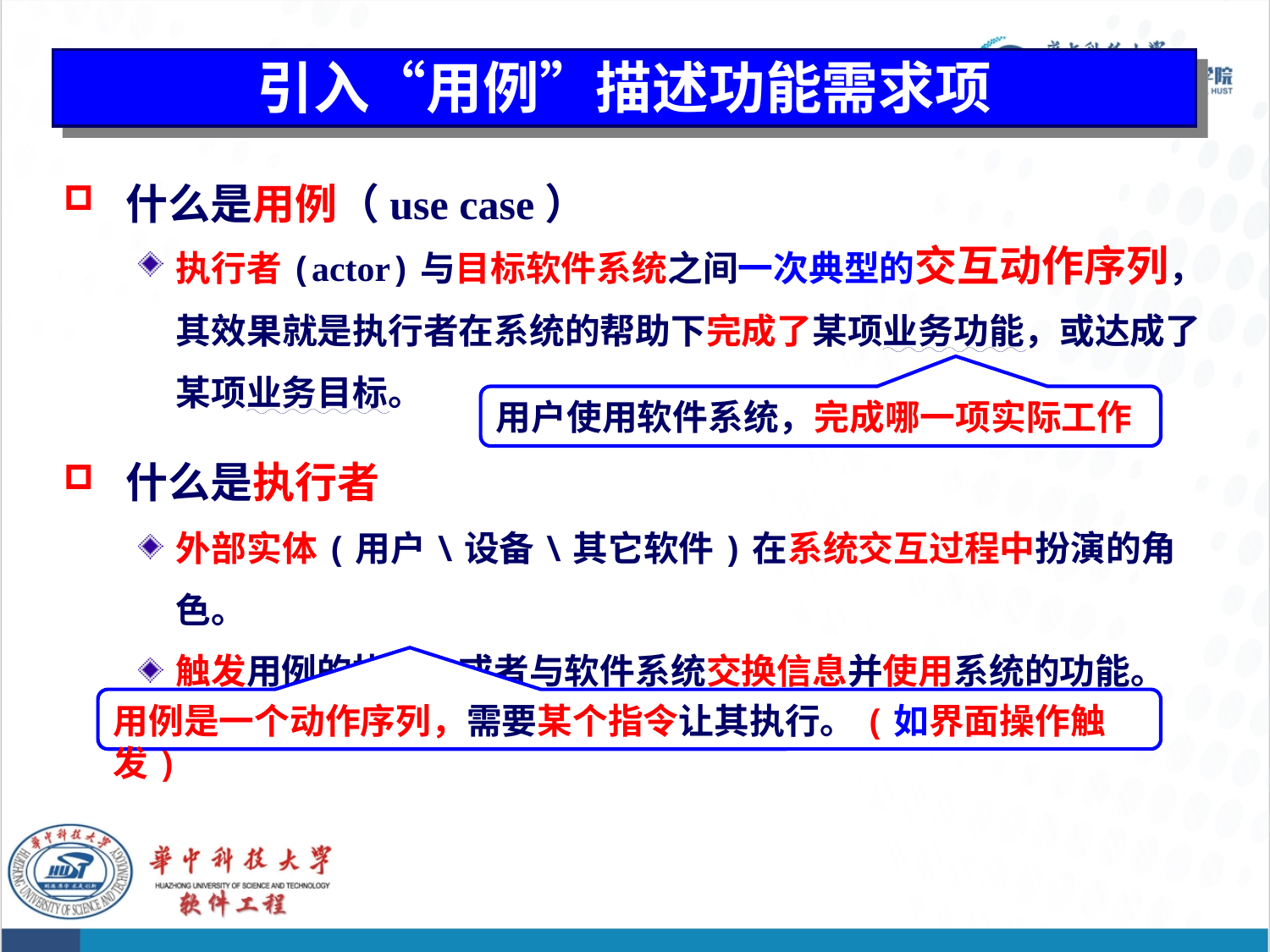

# 引入“用例”描述功能需求项
什么是用例（use case）
执行者(actor)与目标软件系统之间一次典型的交互动作序列，其效果就是执行者在系统的帮助下完成了某项业务功能，或达成了某项业务目标。
什么是执行者
外部实体(用户\设备\其它软件)在系统交互过程中扮演的角色。
触发用例的执行，或者与软件系统交换信息并使用系统的功能。
用户使用软件系统，完成哪一项实际工作
用例是一个动作序列，需要某个指令让其执行。(如界面操作触发)